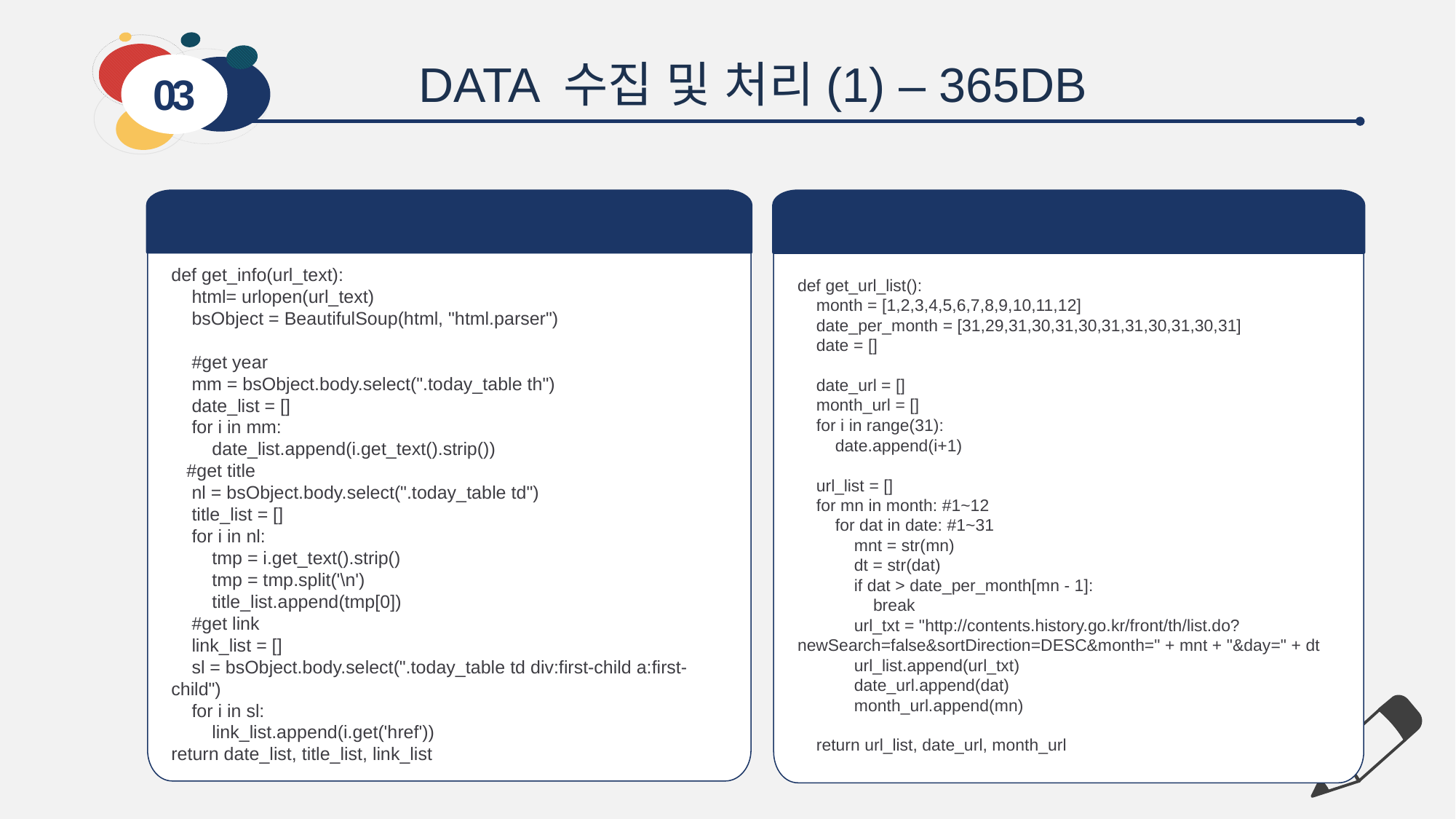

DATA 수집 및 처리(1) – 365DB
03
크롤링 코드
URL 리스트화
def get_info(url_text):
    html= urlopen(url_text)
    bsObject = BeautifulSoup(html, "html.parser")

    #get year
    mm = bsObject.body.select(".today_table th")
    date_list = []
    for i in mm:
        date_list.append(i.get_text().strip())
   #get title
    nl = bsObject.body.select(".today_table td")
    title_list = []
    for i in nl:
        tmp = i.get_text().strip()
        tmp = tmp.split('\n')
        title_list.append(tmp[0])
    #get link
    link_list = []
    sl = bsObject.body.select(".today_table td div:first-child a:first-child")
    for i in sl:
        link_list.append(i.get('href'))
return date_list, title_list, link_list
def get_url_list():
    month = [1,2,3,4,5,6,7,8,9,10,11,12]
    date_per_month = [31,29,31,30,31,30,31,31,30,31,30,31]
    date = []

    date_url = []
    month_url = []
    for i in range(31):
        date.append(i+1)

    url_list = []
    for mn in month: #1~12
        for dat in date: #1~31
            mnt = str(mn)
            dt = str(dat)
            if dat > date_per_month[mn - 1]:
                break
            url_txt = "http://contents.history.go.kr/front/th/list.do?newSearch=false&sortDirection=DESC&month=" + mnt + "&day=" + dt
            url_list.append(url_txt)
            date_url.append(dat)
            month_url.append(mn)

    return url_list, date_url, month_url